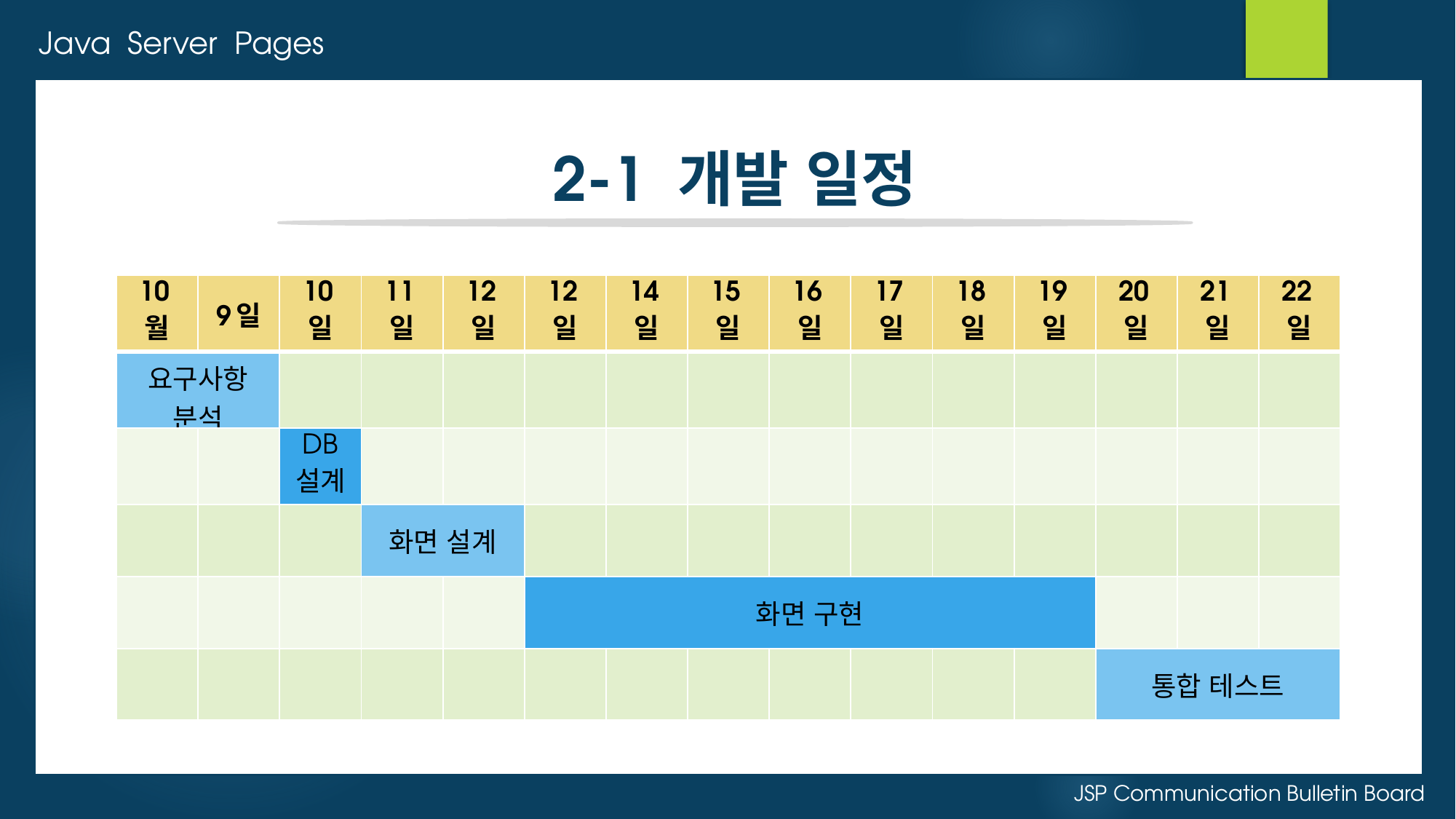

Java  Server  Pages

2-1 개발 일정

| 10월 | 9일 | 10일 | 11일 | 12일 | 12일 | 14일 | 15일 | 16일 | 17일 | 18일 | 19일 | 20일 | 21일 | 22일 |
| --- | --- | --- | --- | --- | --- | --- | --- | --- | --- | --- | --- | --- | --- | --- |
| 요구사항 분석 |  |  |  |  |  |  |  |  |  |  |  |  |  |  |
|  |  | DB 설계 |  |  |  |  |  |  |  |  |  |  |  |  |
|  |  |  | 화면 설계 |  |  |  |  |  |  |  |  |  |  |  |
|  |  |  |  |  | 화면 구현 |  |  |  |  |  |  |  |  |  |
|  |  |  |  |  |  |  |  |  |  |  |  | 통합 테스트 |  |  |
JSP Communication Bulletin Board